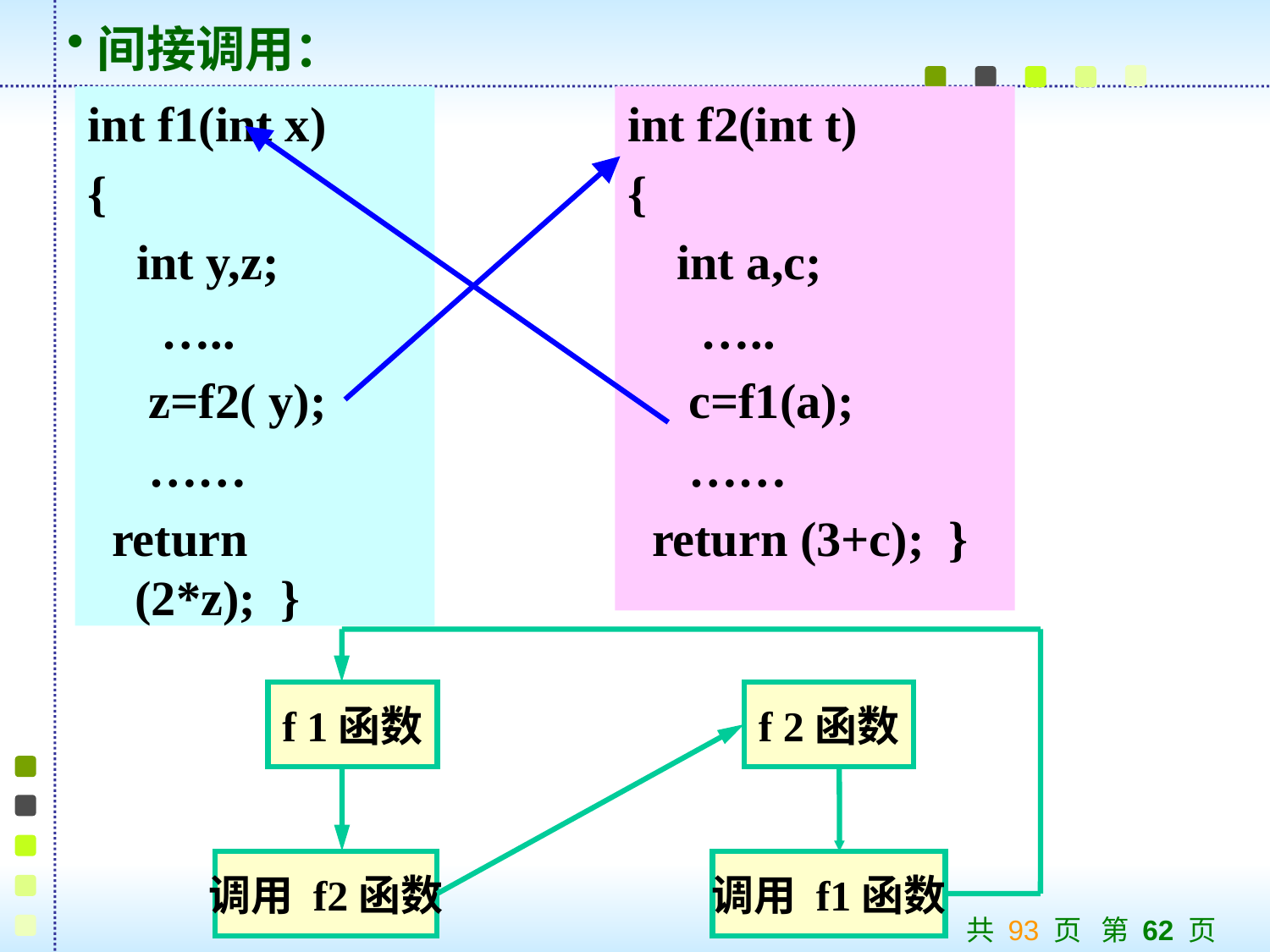

间接调用：
int f1(int x)
{
    int y,z;
      …..
     z=f2( y);
     ……
  return (2*z);  }
int f2(int t)
{
    int a,c;
      …..
     c=f1(a);
     ……
  return (3+c);  }

f 1函数
f 2函数

调用 f2函数
调用 f1函数

共 93 页   第 62 页